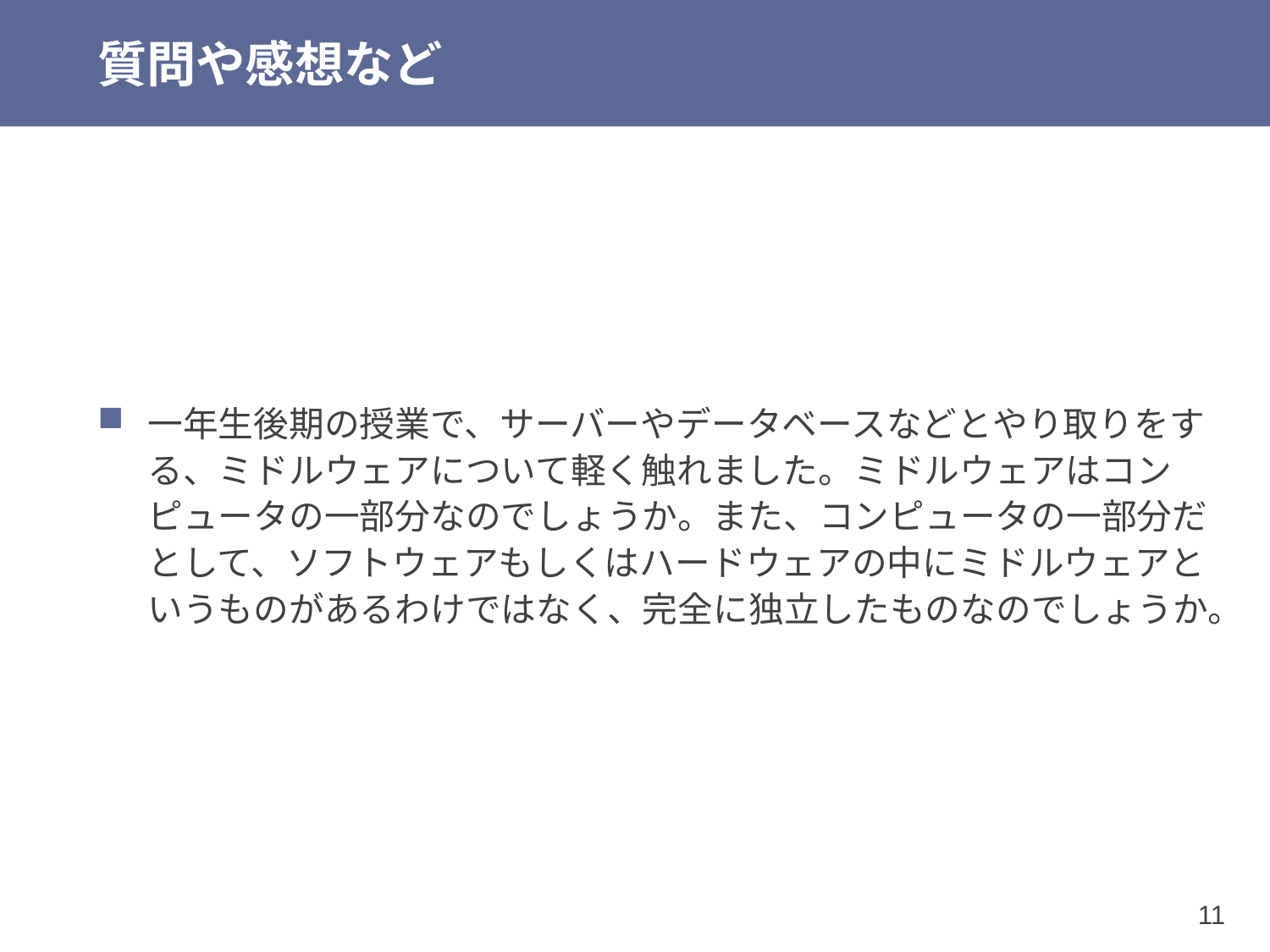

# 質問や感想など
一年生後期の授業で、サーバーやデータベースなどとやり取りをする、ミドルウェアについて軽く触れました。ミドルウェアはコンピュータの一部分なのでしょうか。また、コンピュータの一部分だとして、ソフトウェアもしくはハードウェアの中にミドルウェアというものがあるわけではなく、完全に独立したものなのでしょうか。